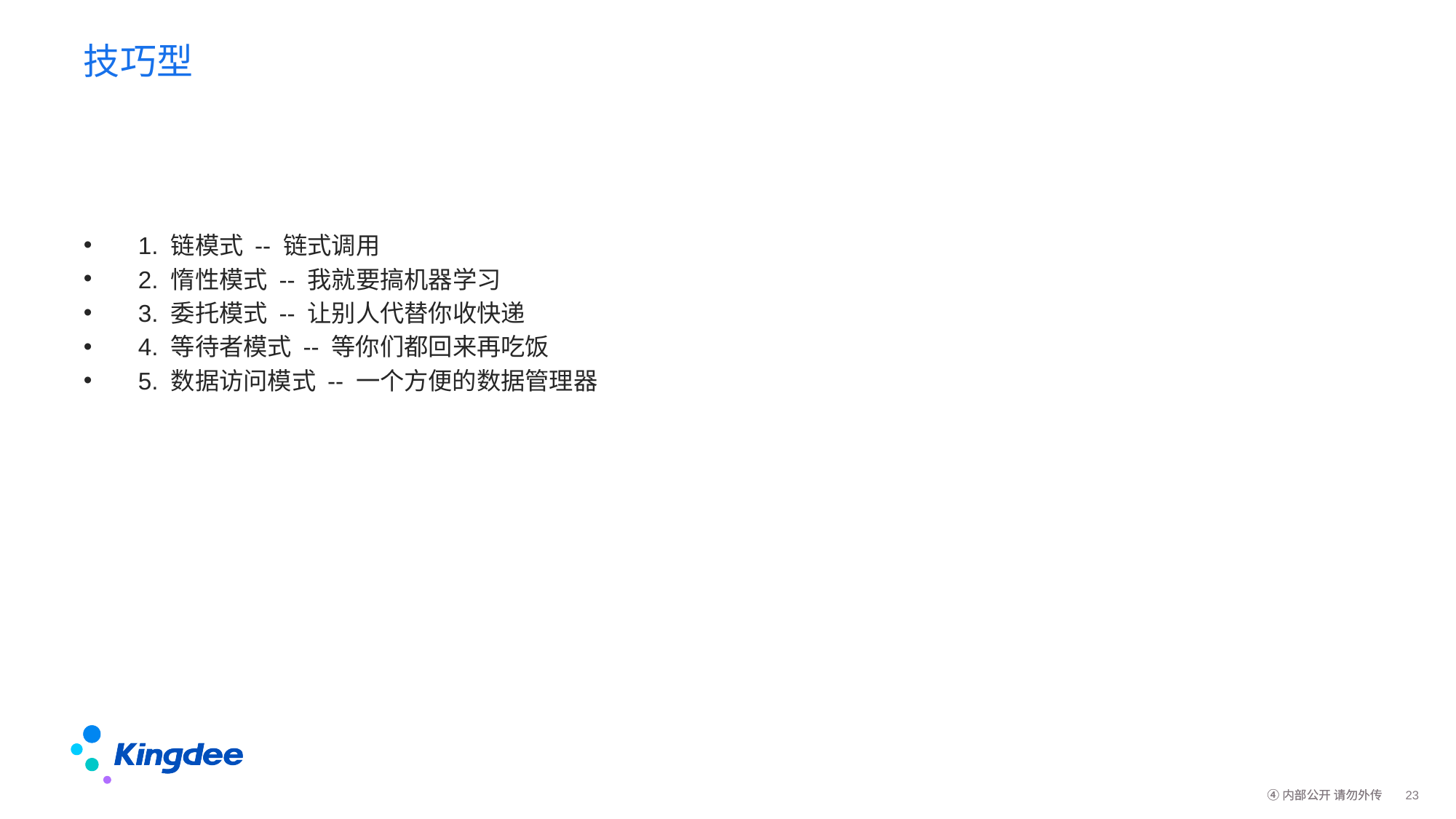

# 技巧型
1. 链模式 -- 链式调用
2. 惰性模式 -- 我就要搞机器学习
3. 委托模式 -- 让别人代替你收快递
4. 等待者模式 -- 等你们都回来再吃饭
5. 数据访问模式 -- 一个方便的数据管理器